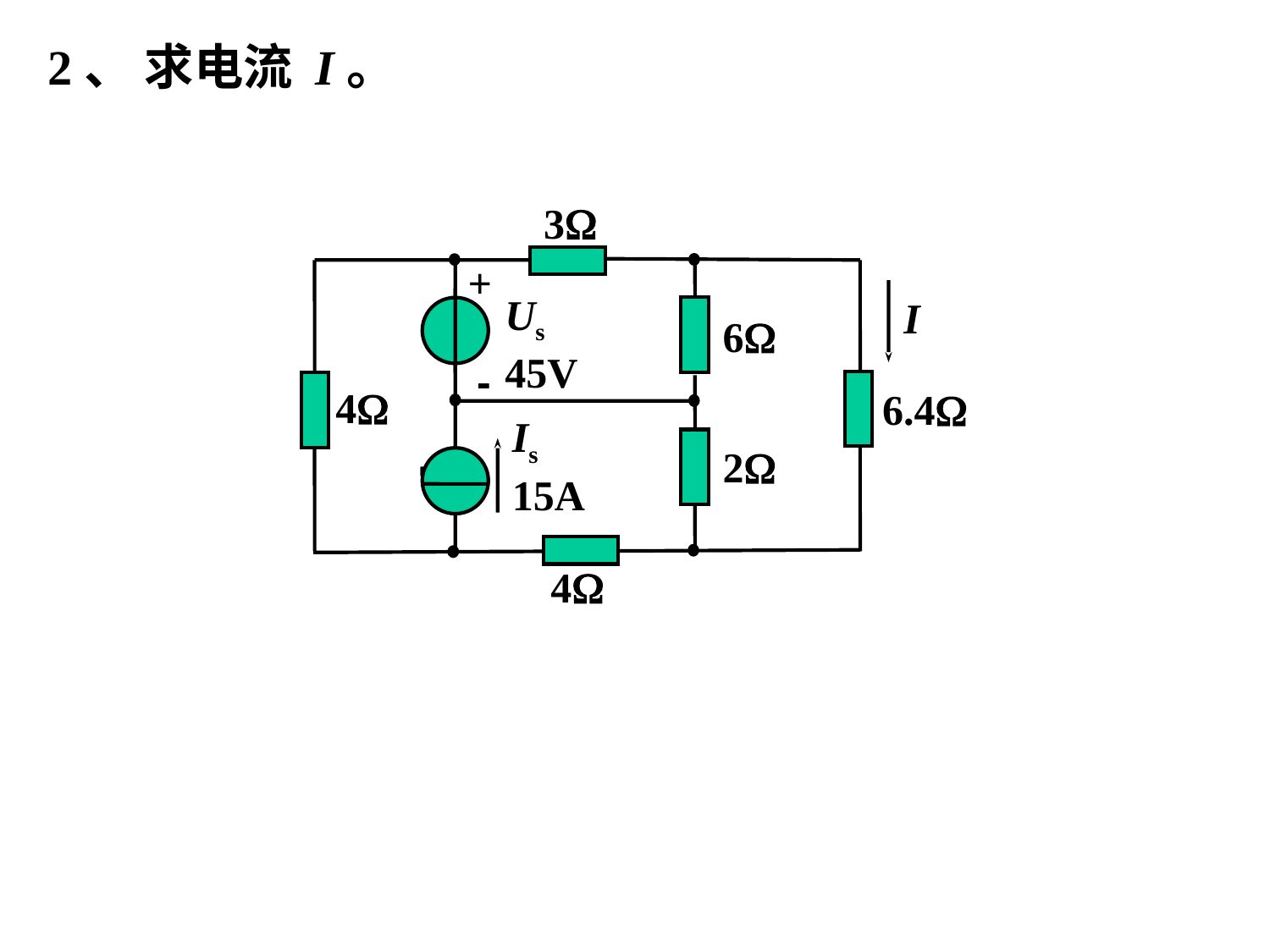

2、 求电流 I。
3Ω

+

 Us
 45V
I

6Ω
-

4Ω

6.4Ω

Is
15A

2Ω

4Ω